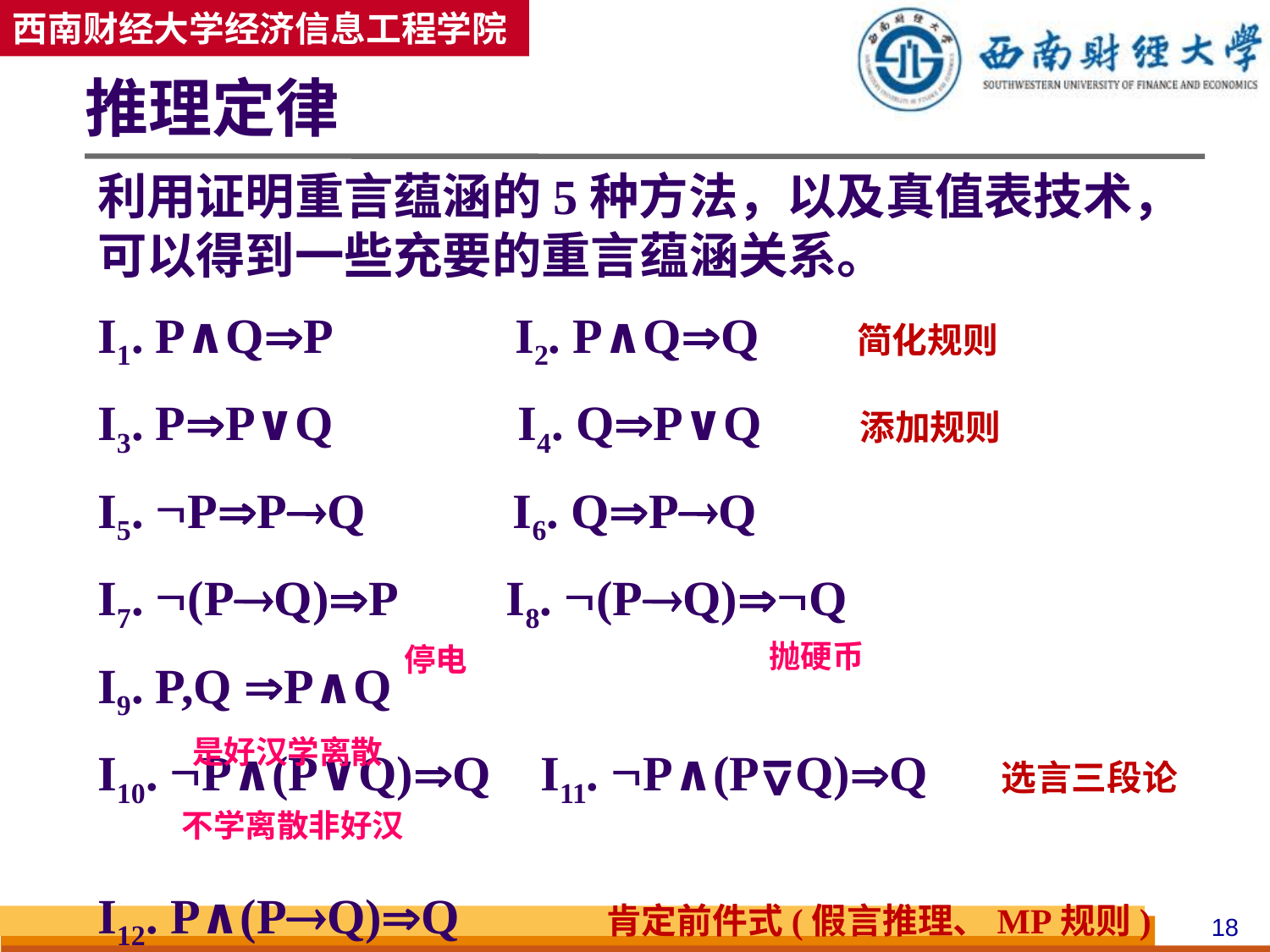

# 推理定律
利用证明重言蕴涵的5种方法，以及真值表技术，
可以得到一些充要的重言蕴涵关系。
I1. P∧Q⇒P               I2. P∧Q⇒Q       简化规则
I3. P⇒P∨Q               I4. Q⇒P∨Q       添加规则
I5. ¬P⇒P→Q            I6. Q⇒P→Q
I7. ¬(P→Q)⇒P         I8. ¬(P→Q)⇒¬Q
I9. P,Q ⇒P∧Q
I10. ¬P∧(P∨Q)⇒Q    I11. ¬P∧(P⊽Q)⇒Q     选言三段论
I12. P∧(P→Q)⇒Q           肯定前件式(假言推理、MP规则)
I13. ¬Q∧(P→Q)⇒¬P      否定后件式(拒取式、MT规则)
抛硬币
停电
是好汉学离散
不学离散非好汉